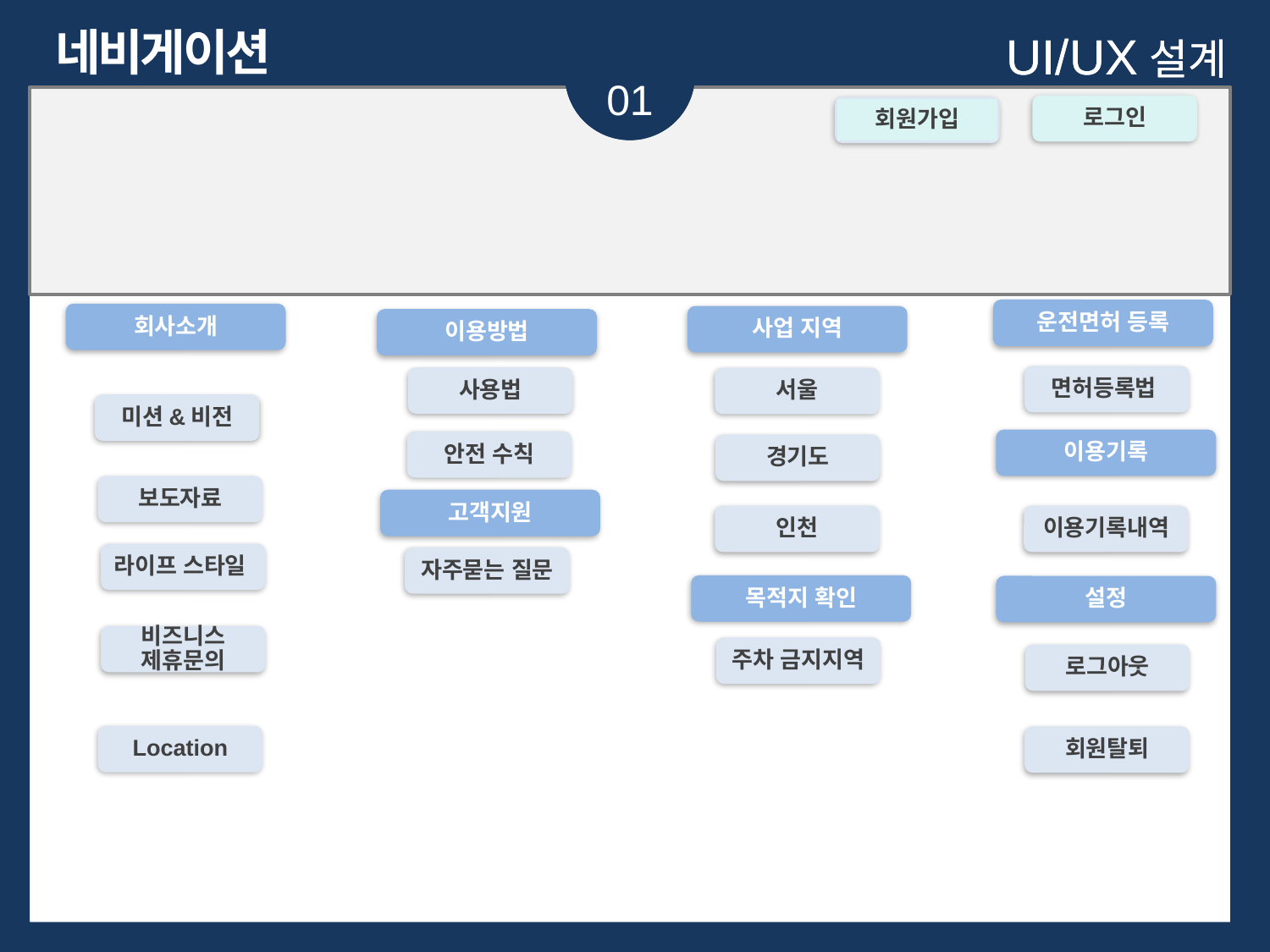

네비게이션
UI/UX설계
UI/UX설계
01
01

Subject
Subject

로그인

회원가입

사업소개

서비스

내 정보

이용방법

운전면허 등록

회사소개

사업 지역

이용방법

면허등록법

사용법

서울

미션&비전

이용기록

안전 수칙

경기도

보도자료

고객지원

인천

이용기록내역

라이프 스타일

자주묻는 질문

목적지 확인

설정

비즈니스 제휴문의

주차 금지지역

로그아웃

Location

회원탈퇴